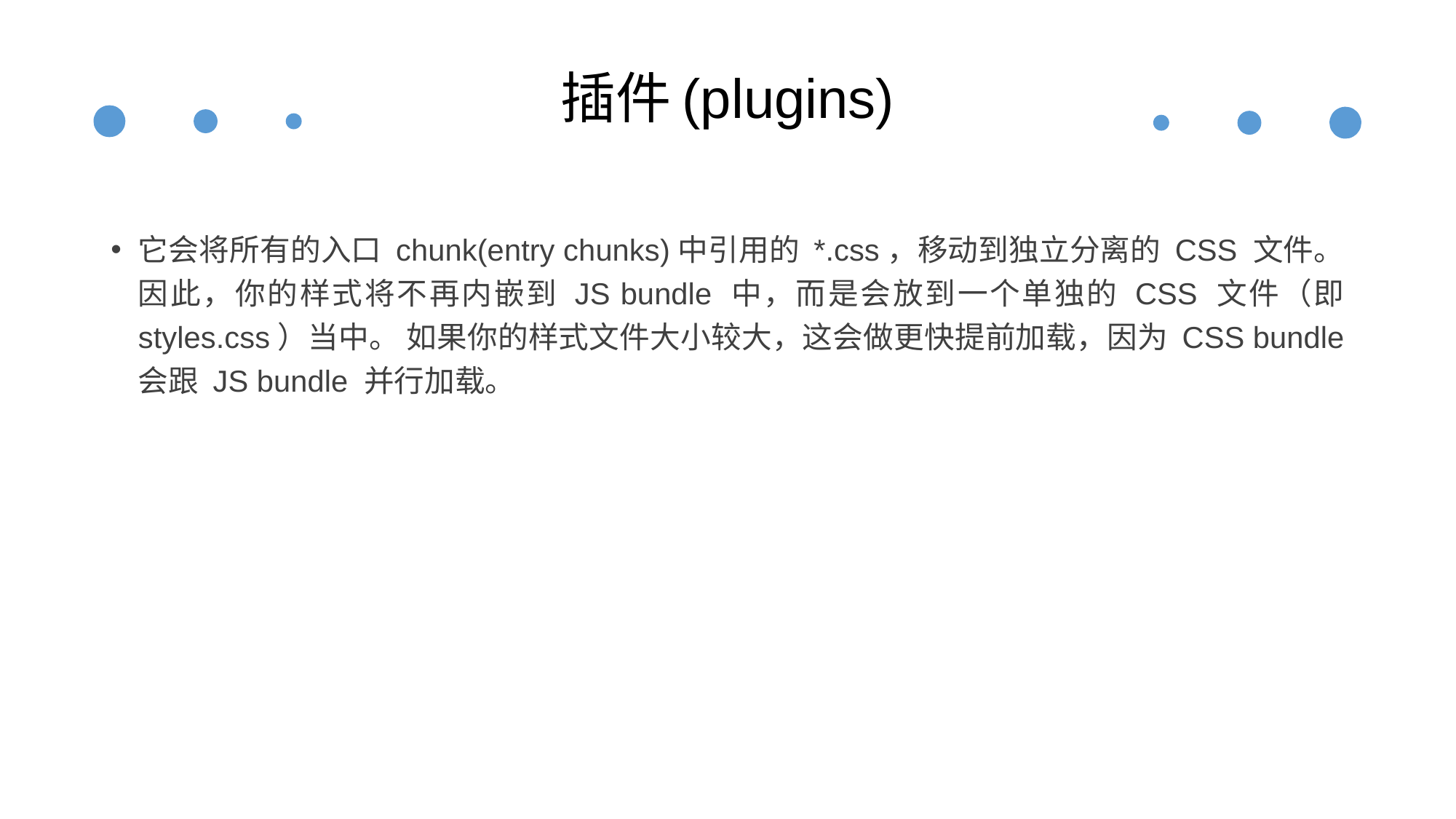

# 插件(plugins)
它会将所有的入口 chunk(entry chunks)中引用的 *.css，移动到独立分离的 CSS 文件。因此，你的样式将不再内嵌到 JS bundle 中，而是会放到一个单独的 CSS 文件（即 styles.css）当中。 如果你的样式文件大小较大，这会做更快提前加载，因为 CSS bundle 会跟 JS bundle 并行加载。